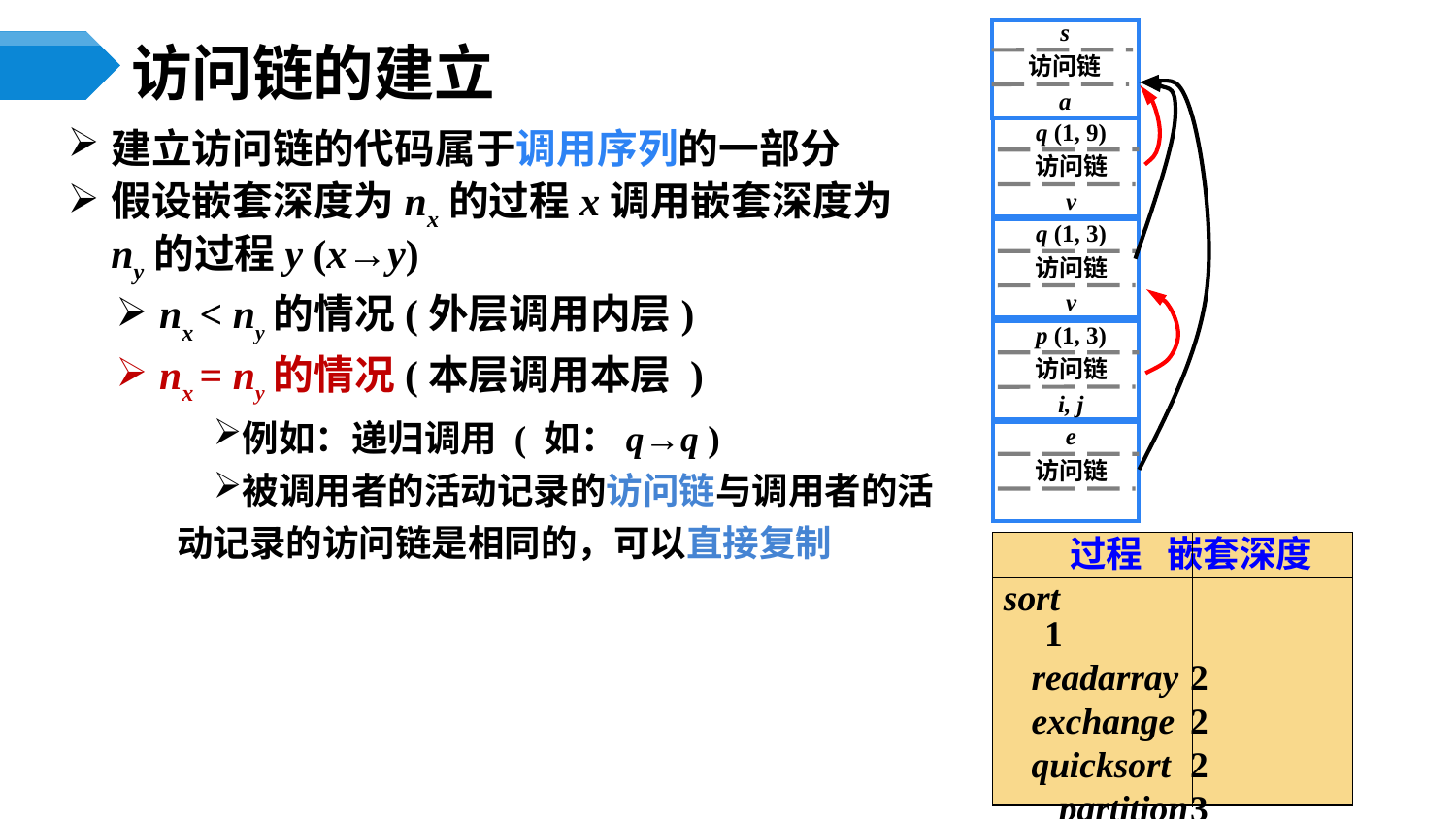

s

访问链

a

# 访问链的建立

建立访问链的代码属于调用序列的一部分
假设嵌套深度为nx的过程x调用嵌套深度为ny的过程y (x→y)
nx < ny的情况(外层调用内层)
nx = ny的情况(本层调用本层 )
例如：递归调用 ( 如：q→q )
被调用者的活动记录的访问链与调用者的活动记录的访问链是相同的，可以直接复制

q (1, 9)

访问链

v

q (1, 3)

访问链

v

p (1, 3)

访问链

i, j

e

访问链

	  过程   嵌套深度
sort		1
   readarray	2
   exchange	2
   quicksort	2
      partition	3